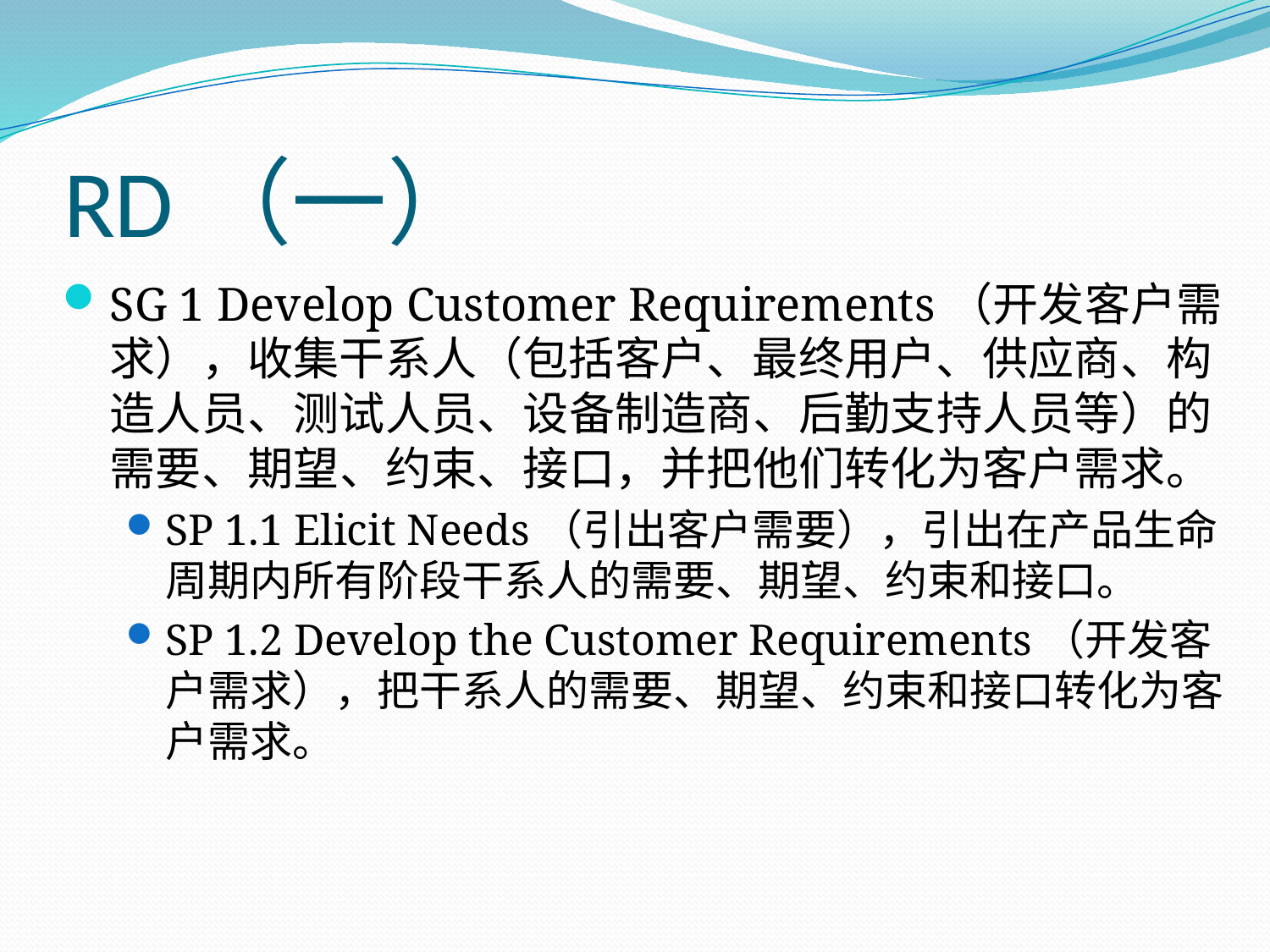

# RD（一）
SG 1 Develop Customer Requirements（开发客户需求），收集干系人（包括客户、最终用户、供应商、构造人员、测试人员、设备制造商、后勤支持人员等）的需要、期望、约束、接口，并把他们转化为客户需求。
SP 1.1 Elicit Needs（引出客户需要），引出在产品生命周期内所有阶段干系人的需要、期望、约束和接口。
SP 1.2 Develop the Customer Requirements（开发客户需求），把干系人的需要、期望、约束和接口转化为客户需求。